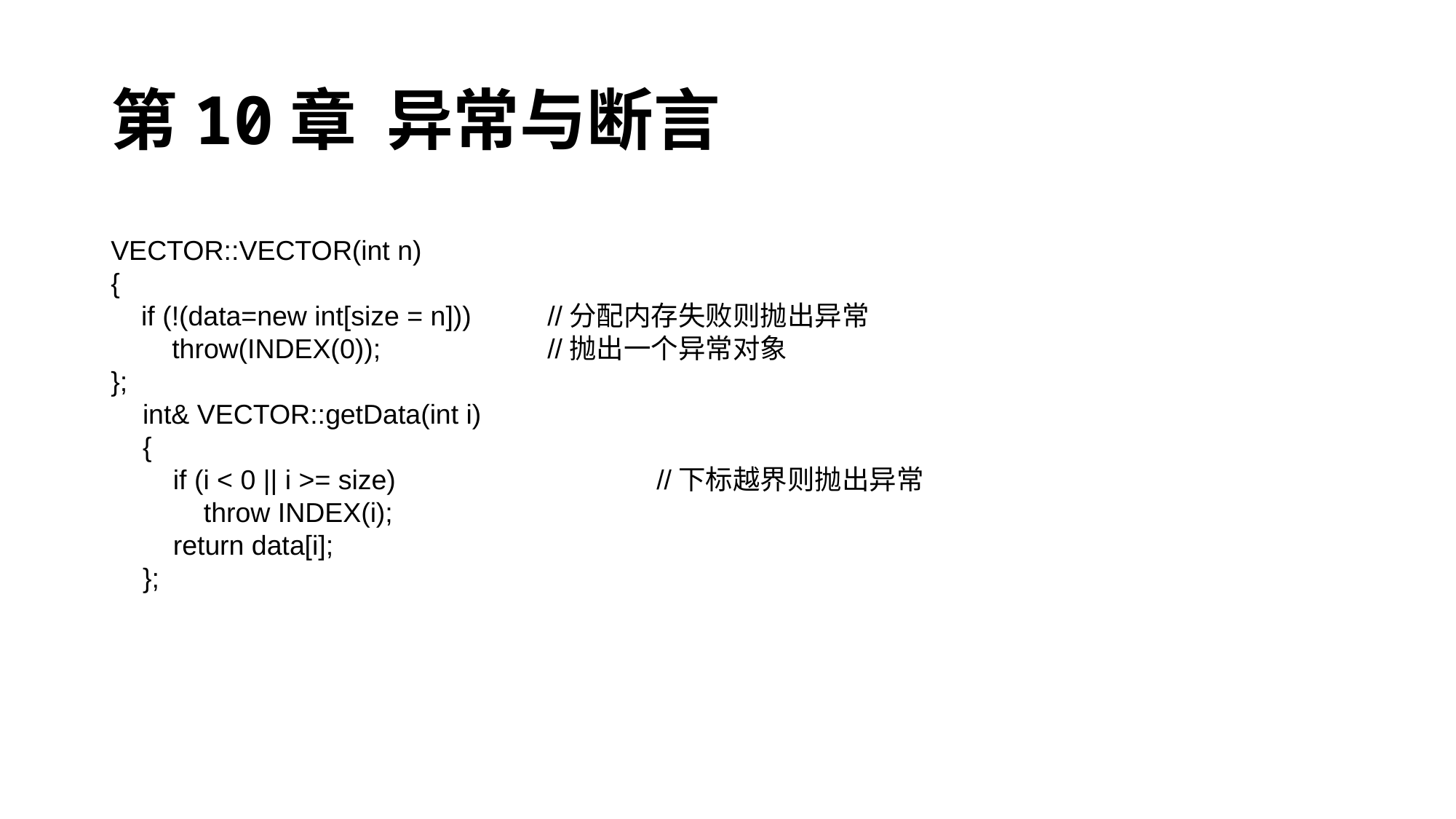

# 第10章  异常与断言
VECTOR::VECTOR(int n)
{
    if (!(data=new int[size = n]))	//分配内存失败则抛出异常
        throw(INDEX(0));		//抛出一个异常对象
};
int& VECTOR::getData(int i)
{
    if (i < 0 || i >= size) 			//下标越界则抛出异常
        throw INDEX(i);
    return data[i];
};